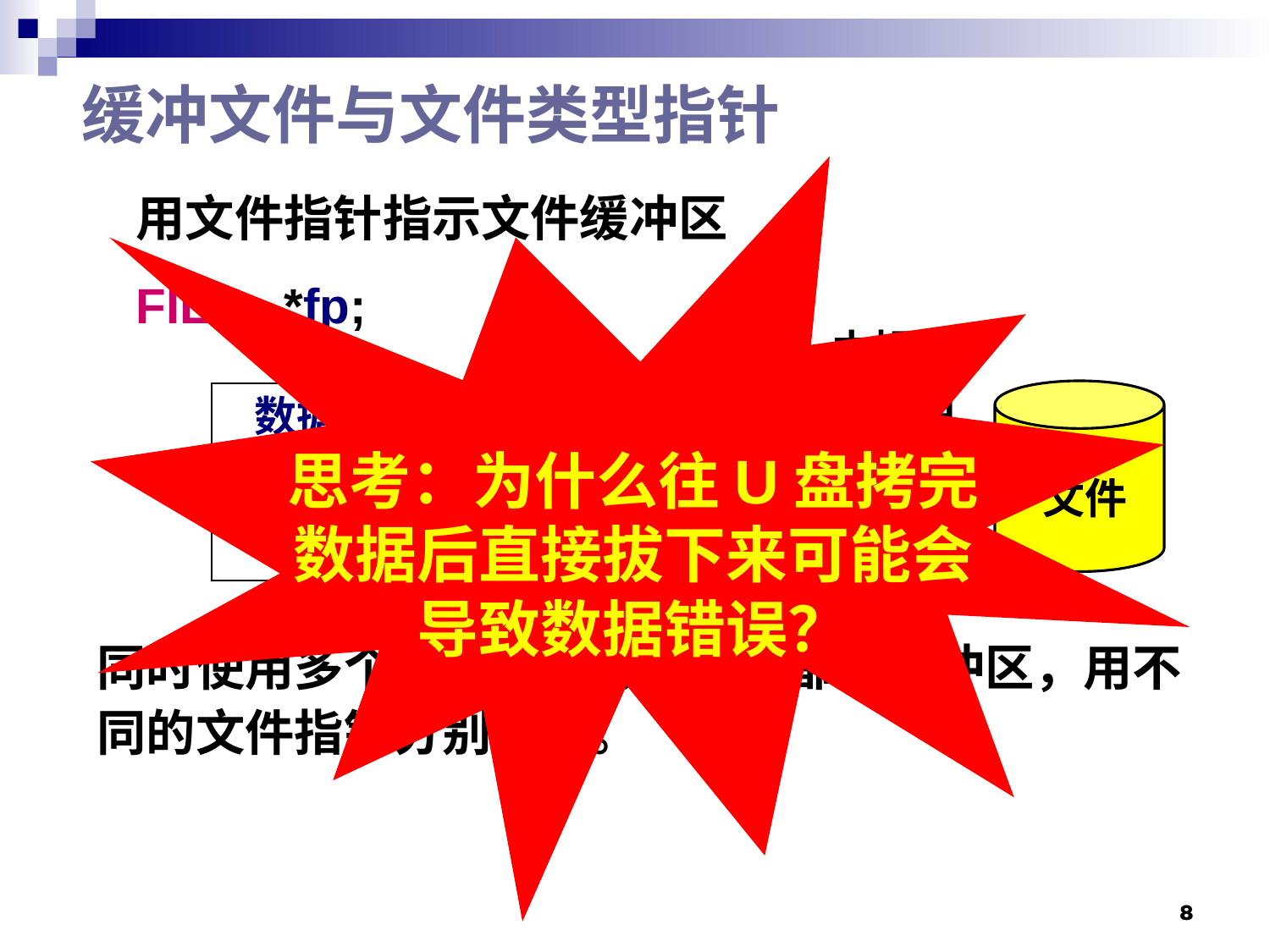

# 缓冲文件与文件类型指针

思考：为什么往U盘拷完
数据后直接拔下来可能会
导致数据错误？
用文件指针指示文件缓冲区
FILE   *fp;
由操作系统自动完成

数据
缓冲器

程序控制
……
……
文件

512字节
fp
同时使用多个文件时，每个文件都有缓冲区，用不同的文件指针分别指示。
8